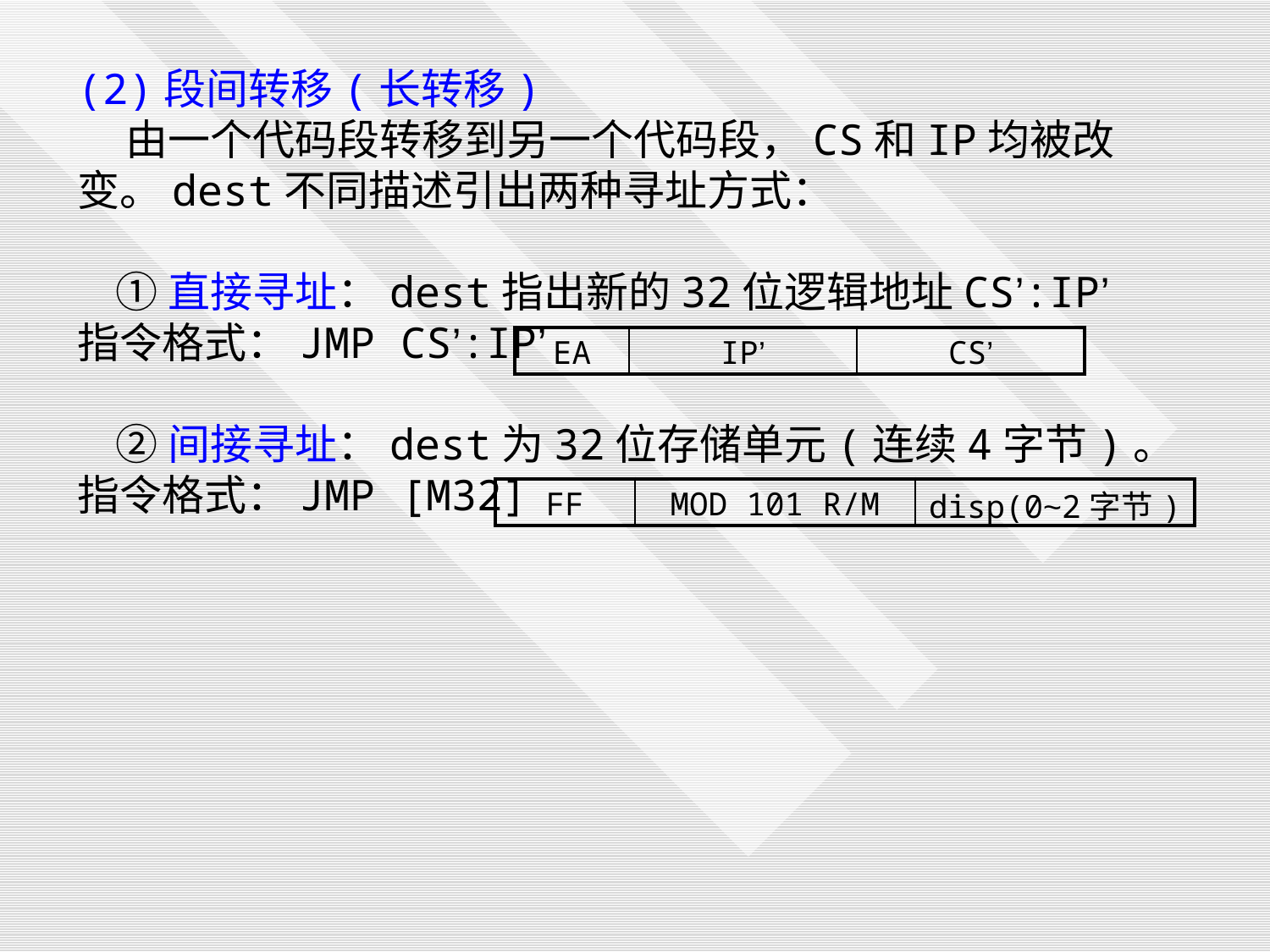

(2)段间转移(长转移)
    由一个代码段转移到另一个代码段，CS和IP均被改变。dest不同描述引出两种寻址方式：

    ①直接寻址：dest指出新的32位逻辑地址CS’:IP’
指令格式：JMP CS’:IP’

    ②间接寻址：dest为32位存储单元(连续4字节)。
指令格式：JMP [M32]
| EA | IP’ | CS’ |
| --- | --- | --- |
| FF | MOD 101 R/M | disp(0~2字节) |
| --- | --- | --- |